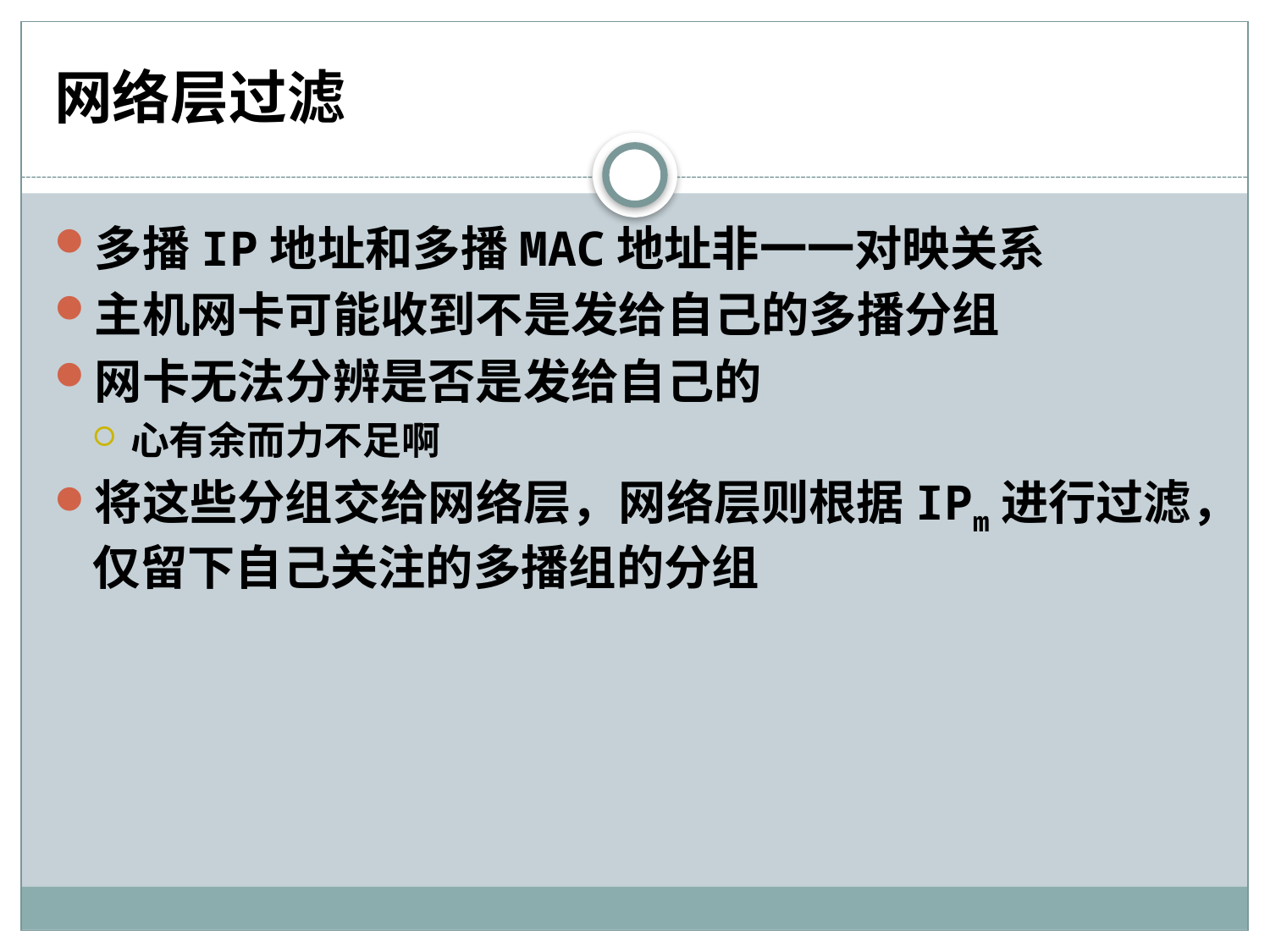

# 网络层过滤
多播IP地址和多播MAC地址非一一对映关系
主机网卡可能收到不是发给自己的多播分组
网卡无法分辨是否是发给自己的
心有余而力不足啊
将这些分组交给网络层，网络层则根据IPm进行过滤，仅留下自己关注的多播组的分组